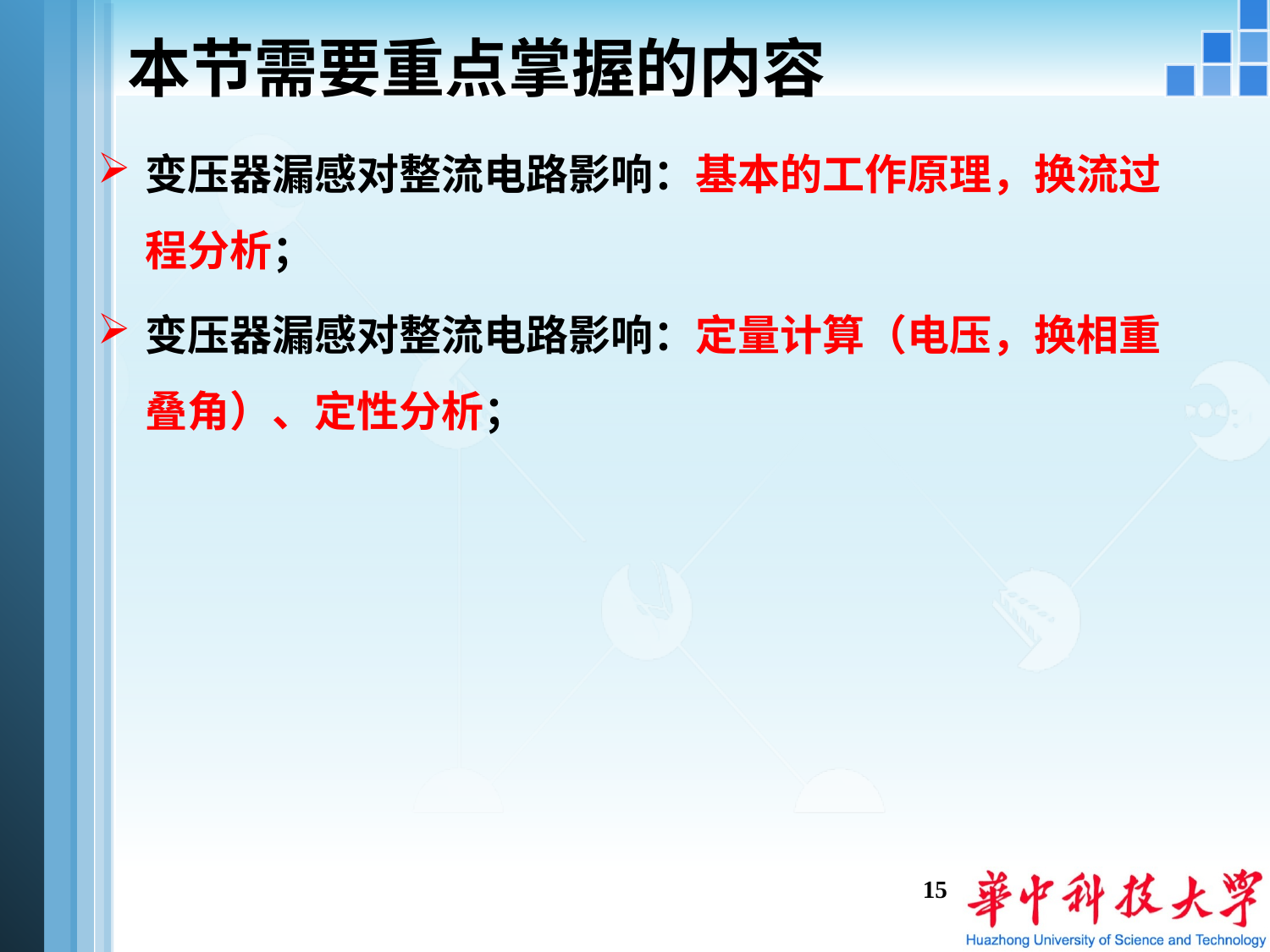

# 本节需要重点掌握的内容
变压器漏感对整流电路影响：基本的工作原理，换流过程分析；
变压器漏感对整流电路影响：定量计算（电压，换相重叠角）、定性分析；

15